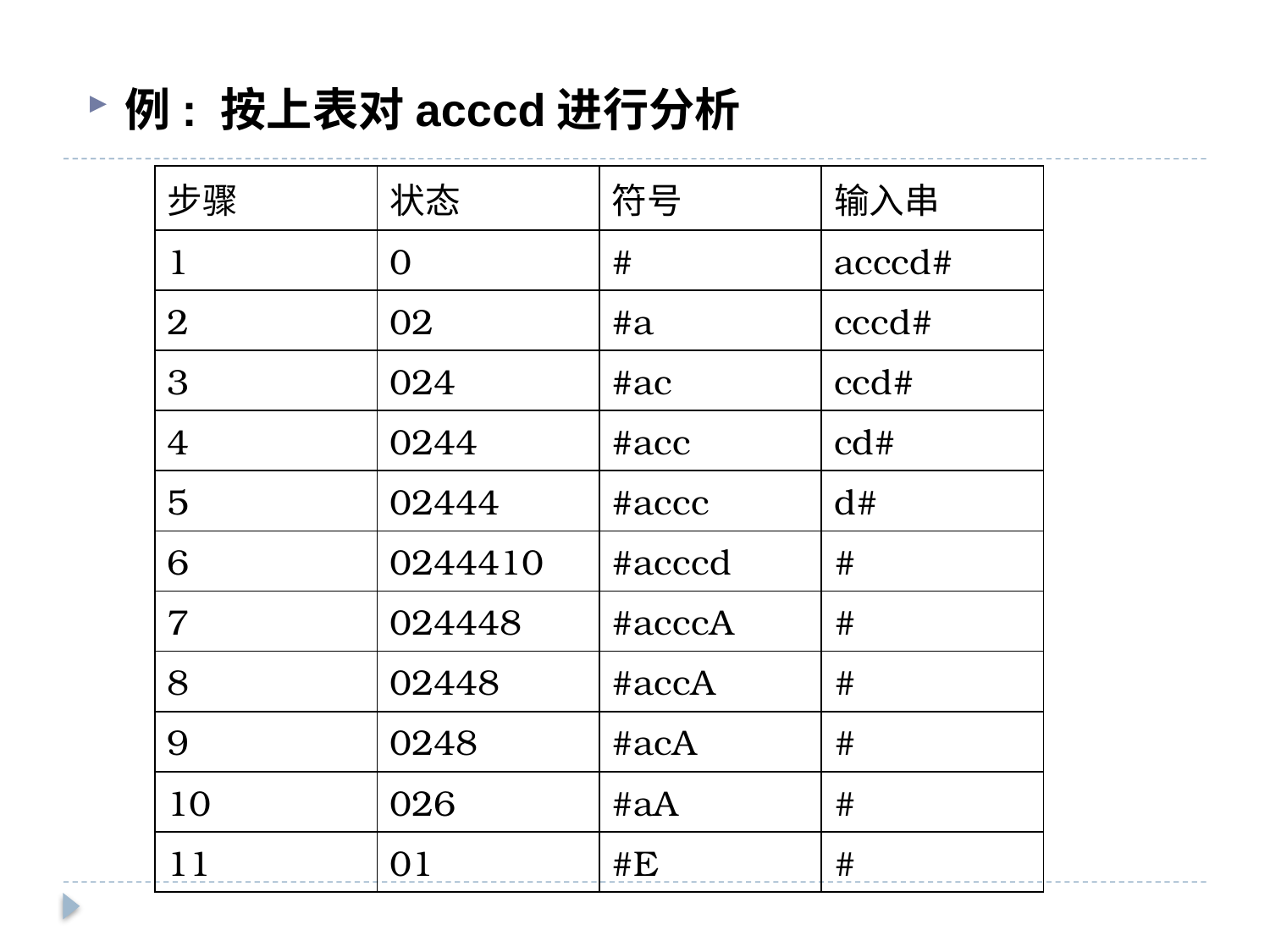

例: 按上表对acccd进行分析
| 步骤 | 状态 | 符号 | 输入串 |
| --- | --- | --- | --- |
| 1 | 0 | # | acccd# |
| 2 | 02 | #a | cccd# |
| 3 | 024 | #ac | ccd# |
| 4 | 0244 | #acc | cd# |
| 5 | 02444 | #accc | d# |
| 6 | 0244410 | #acccd | # |
| 7 | 024448 | #acccA | # |
| 8 | 02448 | #accA | # |
| 9 | 0248 | #acA | # |
| 10 | 026 | #aA | # |
| 11 | 01 | #E | # |